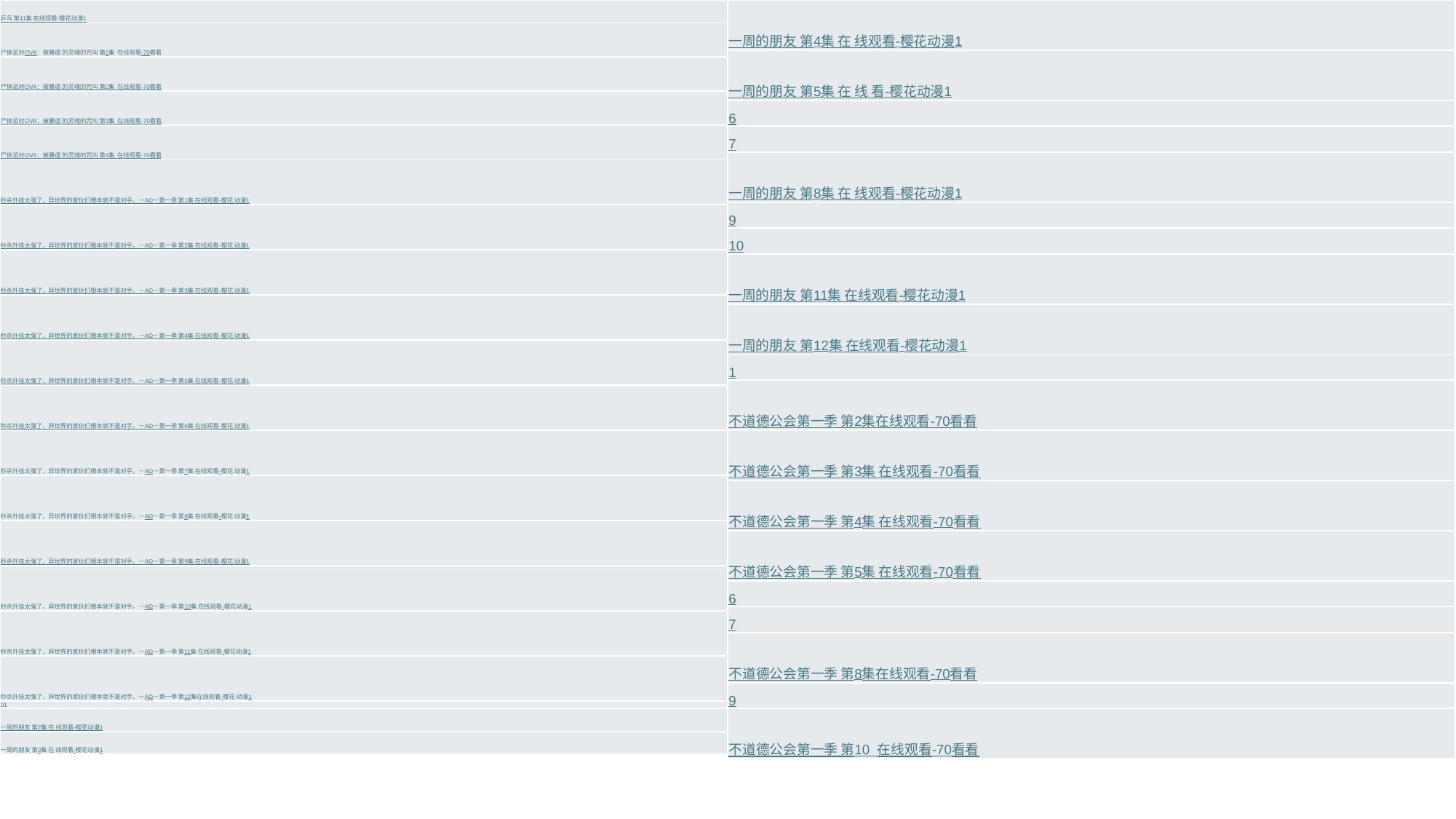

| 一周的朋友 第4集 在 线观看-樱花动漫1 |
| --- |
| 一周的朋友 第5集 在 线 看-樱花动漫1 |
| 6 |
| 7 |
| 一周的朋友 第8集 在 线观看-樱花动漫1 |
| 9 |
| 10 |
| 一周的朋友 第11集 在线观看-樱花动漫1 |
| 一周的朋友 第12集 在线观看-樱花动漫1 |
| 1 |
| 不道德公会第一季 第2集在线观看-70看看 |
| 不道德公会第一季 第3集 在线观看-70看看 |
| 不道德公会第一季 第4集 在线观看-70看看 |
| 不道德公会第一季 第5集 在线观看-70看看 |
| 6 |
| 7 |
| 不道德公会第一季 第8集在线观看-70看看 |
| 9 |
| 不道德公会第一季 第10 在线观看-70看看 |
| 乒乓 第11集 在线观看-樱花动漫1 |
| --- |
| 尸体派对OVA：被暴虐 的灵魂的咒叫 第1集 在线观看-70看看 |
| 尸体派对OVA：被暴虐 的灵魂的咒叫 第2集 在线观看-70看看 |
| 尸体派对OVA：被暴虐 的灵魂的咒叫 第3集 在线观看-70看看 |
| 尸体派对OVA：被暴虐 的灵魂的咒叫 第4集 在线观看-70看看 |
| 秒杀外挂太强了，异世界的家伙们根本就不是对手。－AΩ－第一季 第1集 在线观看-樱花 动漫1 |
| 秒杀外挂太强了，异世界的家伙们根本就不是对手。－AΩ－第一季 第2集 在线观看-樱花 动漫1 |
| 秒杀外挂太强了，异世界的家伙们根本就不是对手。－AΩ－第一季 第3集 在线观看-樱花 动漫1 |
| 秒杀外挂太强了，异世界的家伙们根本就不是对手。－AΩ－第一季 第4集 在线观看-樱花 动漫1 |
| 秒杀外挂太强了，异世界的家伙们根本就不是对手。－AΩ－第一季 第5集 在线观看-樱花 动漫1 |
| 秒杀外挂太强了，异世界的家伙们根本就不是对手。－AΩ－第一季 第6集 在线观看-樱花 动漫1 |
| 秒杀外挂太强了，异世界的家伙们根本就不是对手。－AΩ－第一季 第7集 在线观看-樱花 动漫1 |
| 秒杀外挂太强了，异世界的家伙们根本就不是对手。－AΩ－第一季 第8集 在线观看-樱花 动漫1 |
| 秒杀外挂太强了，异世界的家伙们根本就不是对手。－AΩ－第一季 第9集 在线观看-樱花 动漫1 |
| 秒杀外挂太强了，异世界的家伙们根本就不是对手。－AΩ－第一季 第10集 在线观看-樱花动漫1 |
| 秒杀外挂太强了，异世界的家伙们根本就不是对手。－AΩ－第一季 第11集 在线观看-樱花动漫1 |
| 秒杀外挂太强了，异世界的家伙们根本就不是对手。－AΩ－第一季 第12集在线观看-樱花 动漫1 |
| 01 |
| 一周的朋友 第2集 在 线观看-樱花动漫1 |
| 一周的朋友 第3集 在 线观看-樱花动漫1 |